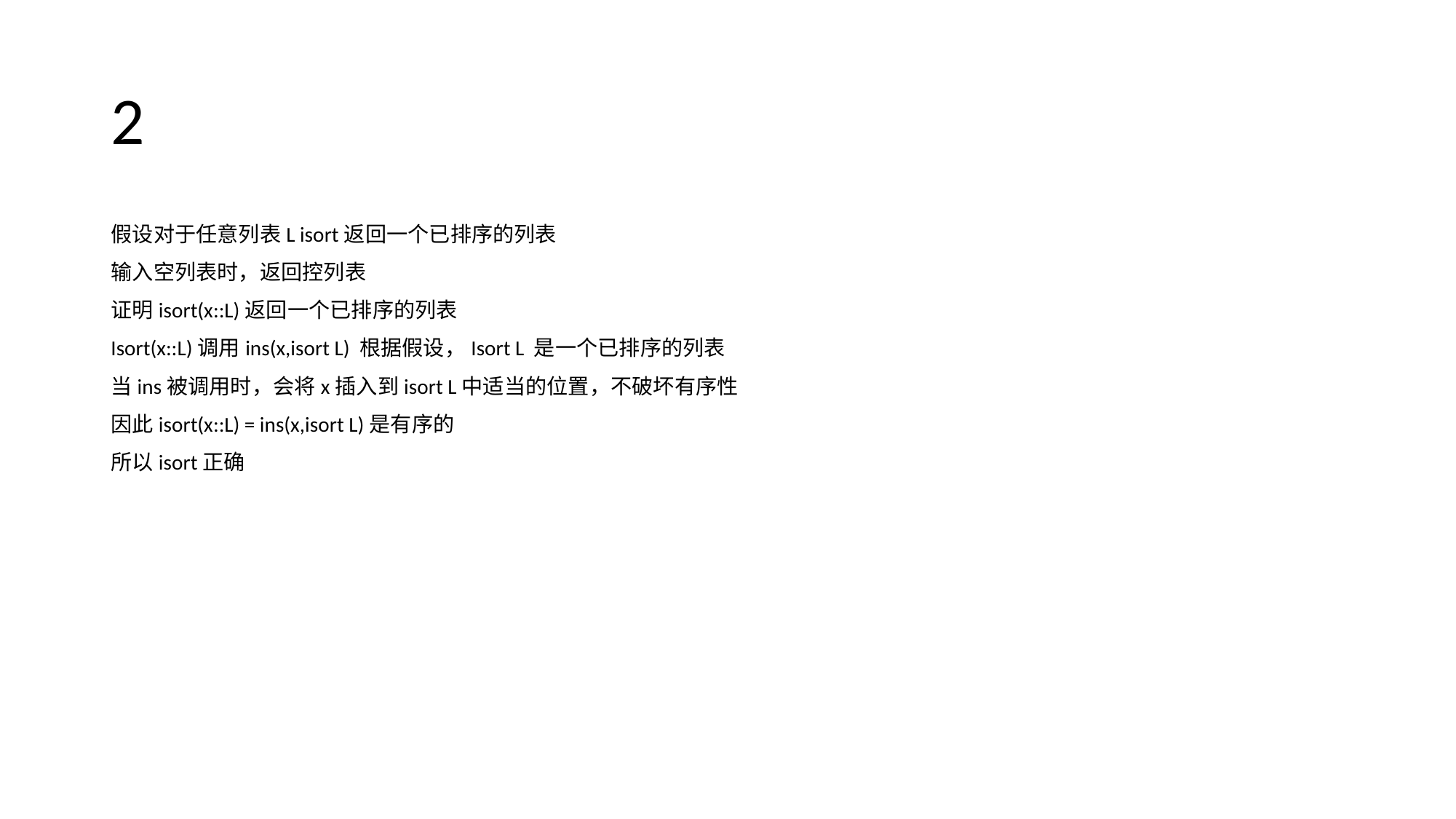

# 2
假设对于任意列表L isort返回一个已排序的列表
输入空列表时，返回控列表
证明isort(x::L)返回一个已排序的列表
Isort(x::L)调用ins(x,isort L) 根据假设，Isort L 是一个已排序的列表
当ins被调用时，会将x插入到isort L中适当的位置，不破坏有序性
因此isort(x::L) = ins(x,isort L)是有序的
所以isort正确